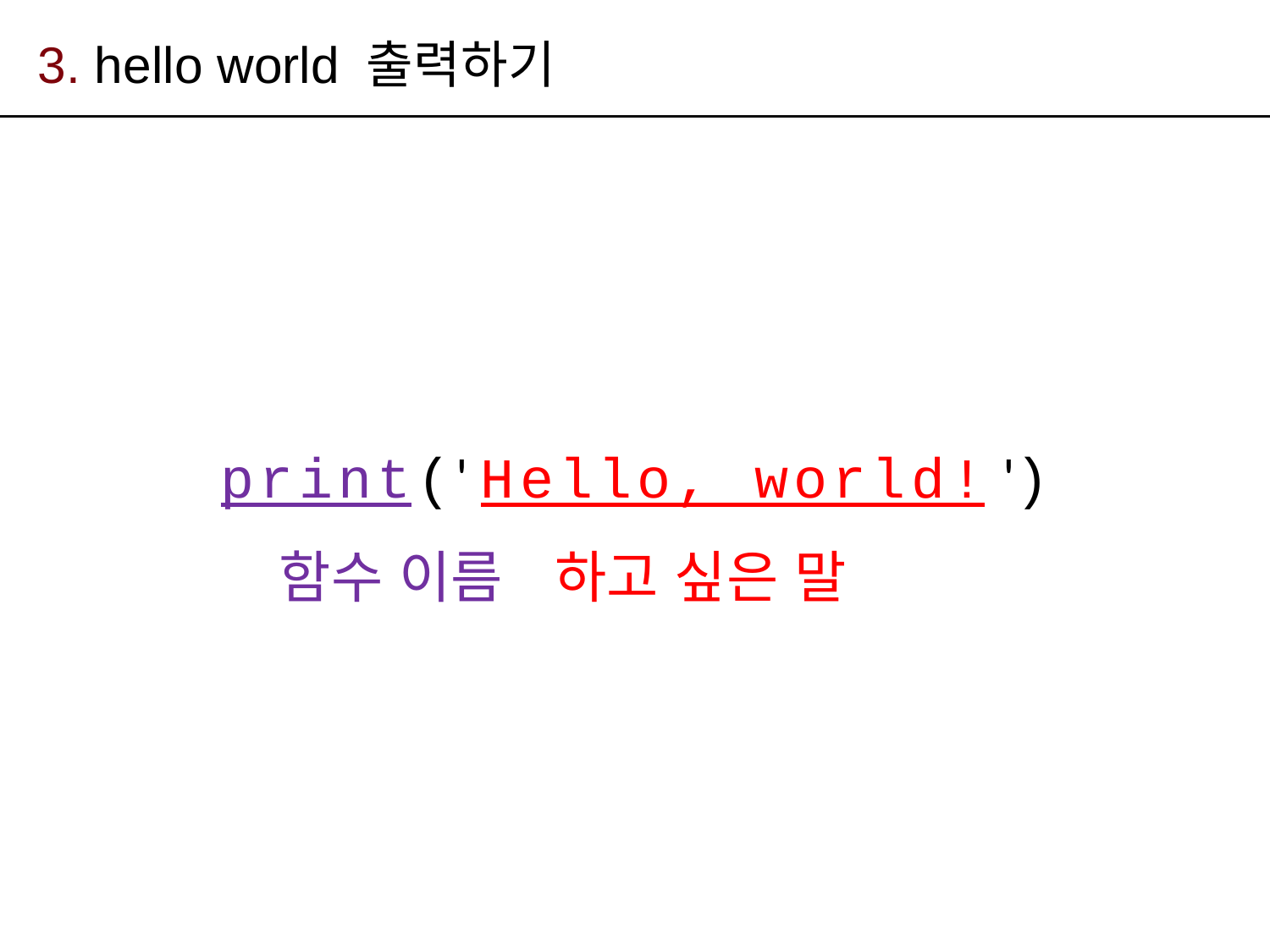

# 3. hello world 출력하기
print(' Hello, world! ')
하고 싶은 말
함수 이름